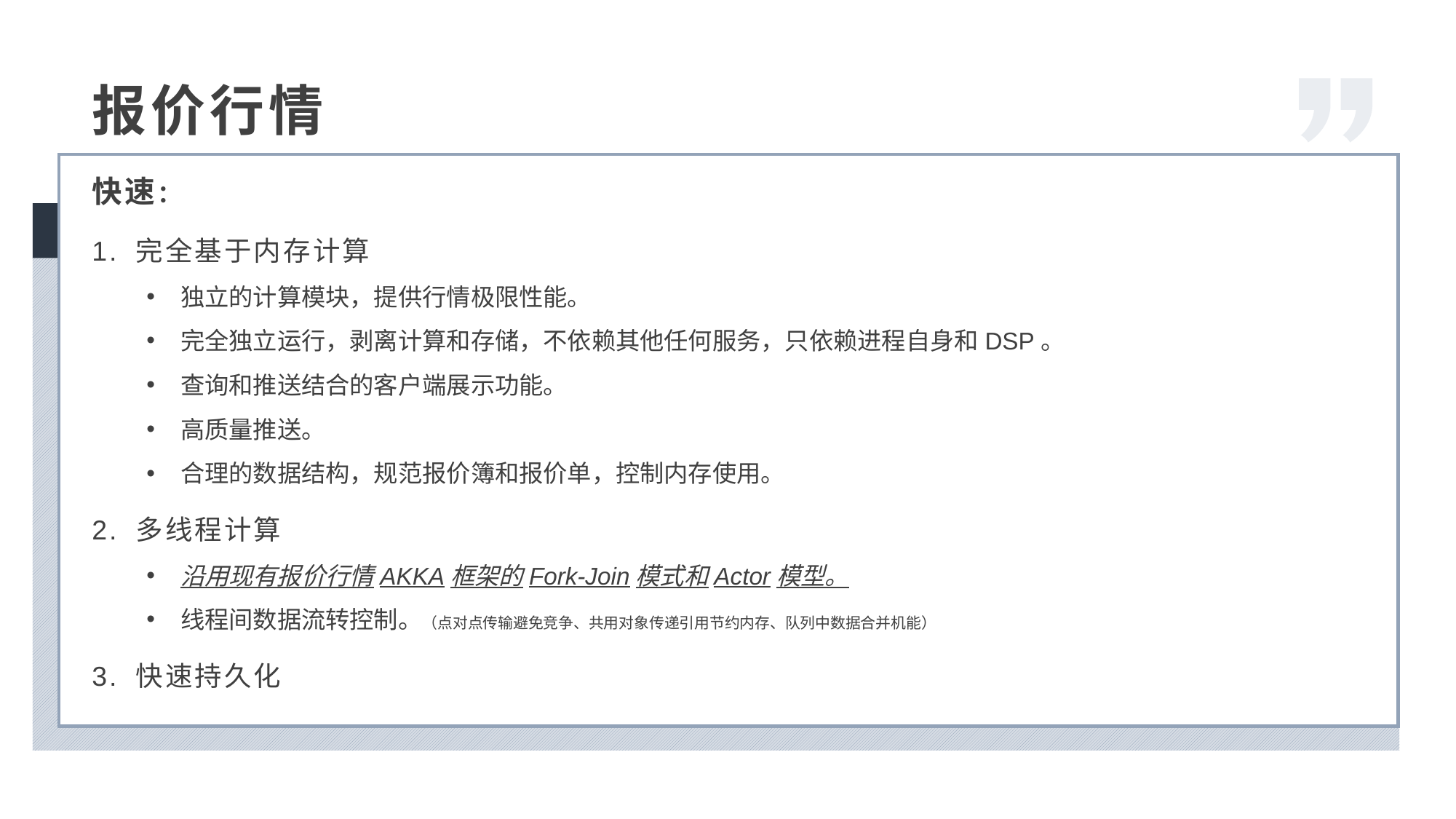

报价行情

快速：
1. 完全基于内存计算
独立的计算模块，提供行情极限性能。
完全独立运行，剥离计算和存储，不依赖其他任何服务，只依赖进程自身和DSP。
查询和推送结合的客户端展示功能。
高质量推送。
合理的数据结构，规范报价簿和报价单，控制内存使用。
2. 多线程计算
沿用现有报价行情AKKA框架的Fork-Join模式和Actor模型。
线程间数据流转控制。（点对点传输避免竞争、共用对象传递引用节约内存、队列中数据合并机能）
3. 快速持久化